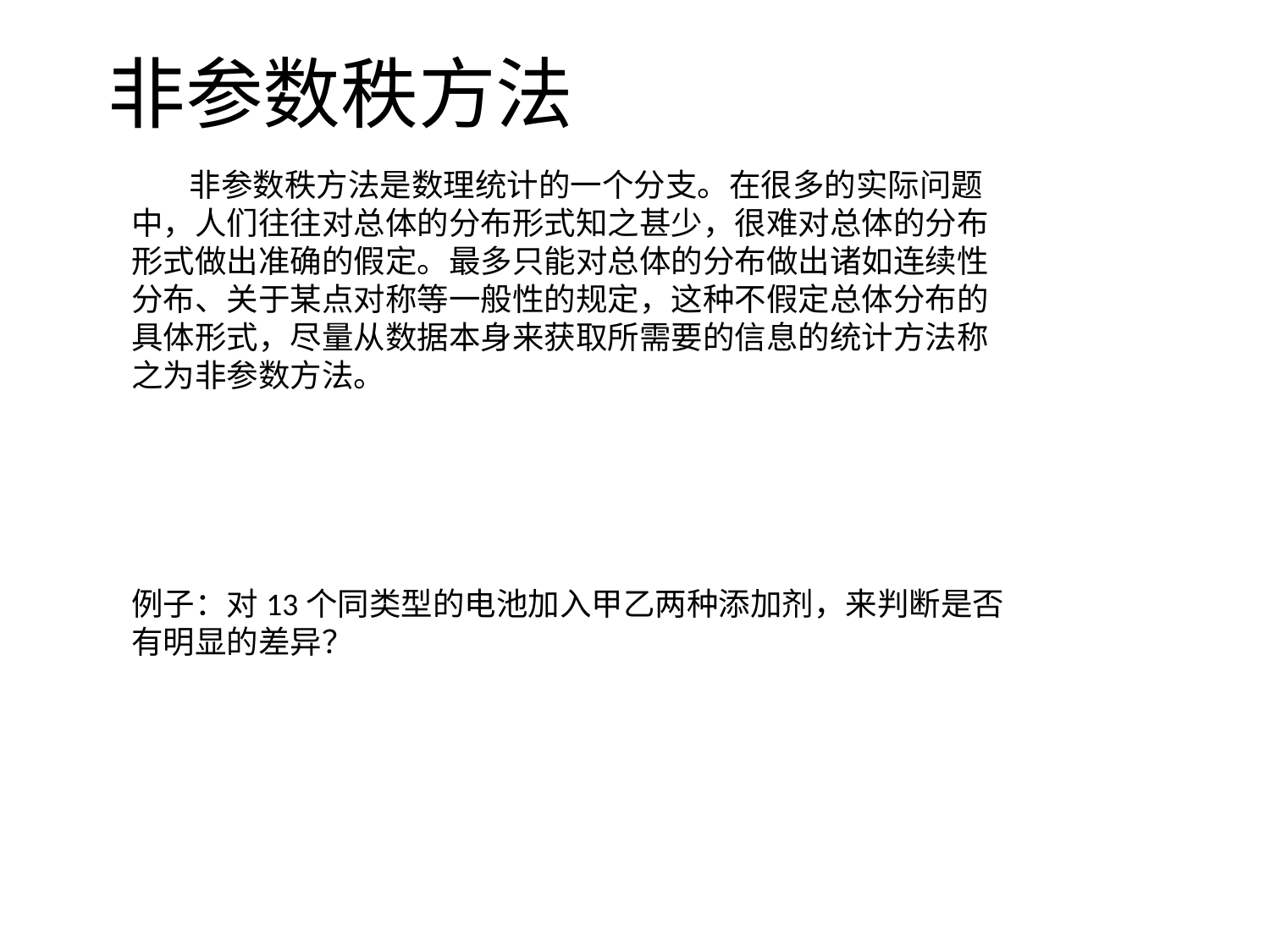

# 非参数秩方法
       非参数秩方法是数理统计的一个分支。在很多的实际问题中，人们往往对总体的分布形式知之甚少，很难对总体的分布形式做出准确的假定。最多只能对总体的分布做出诸如连续性分布、关于某点对称等一般性的规定，这种不假定总体分布的具体形式，尽量从数据本身来获取所需要的信息的统计方法称之为非参数方法。

例子：对13个同类型的电池加入甲乙两种添加剂，来判断是否有明显的差异？